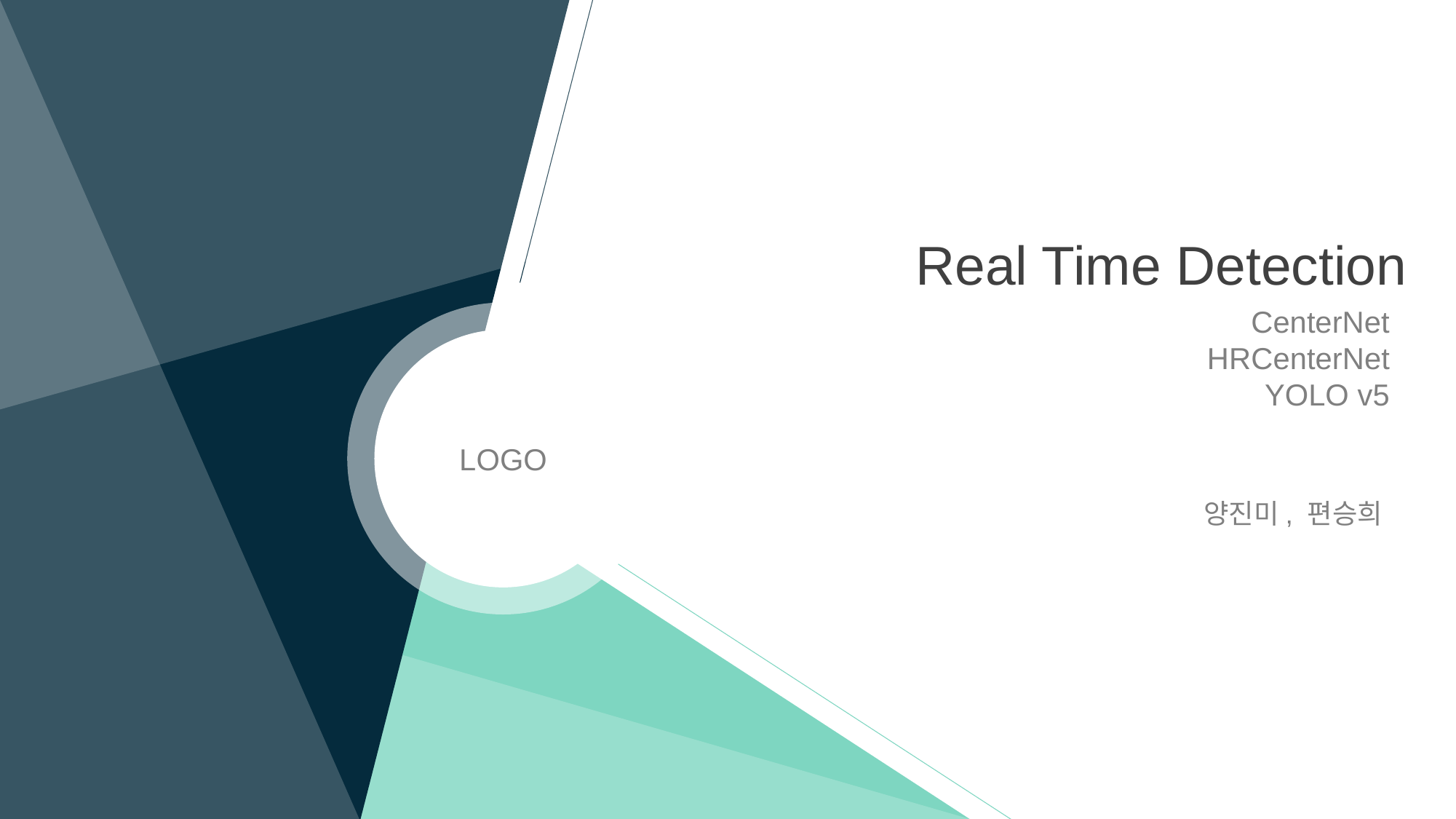

Real Time Detection
CenterNet
HRCenterNet
YOLO v5
양진미, 편승희